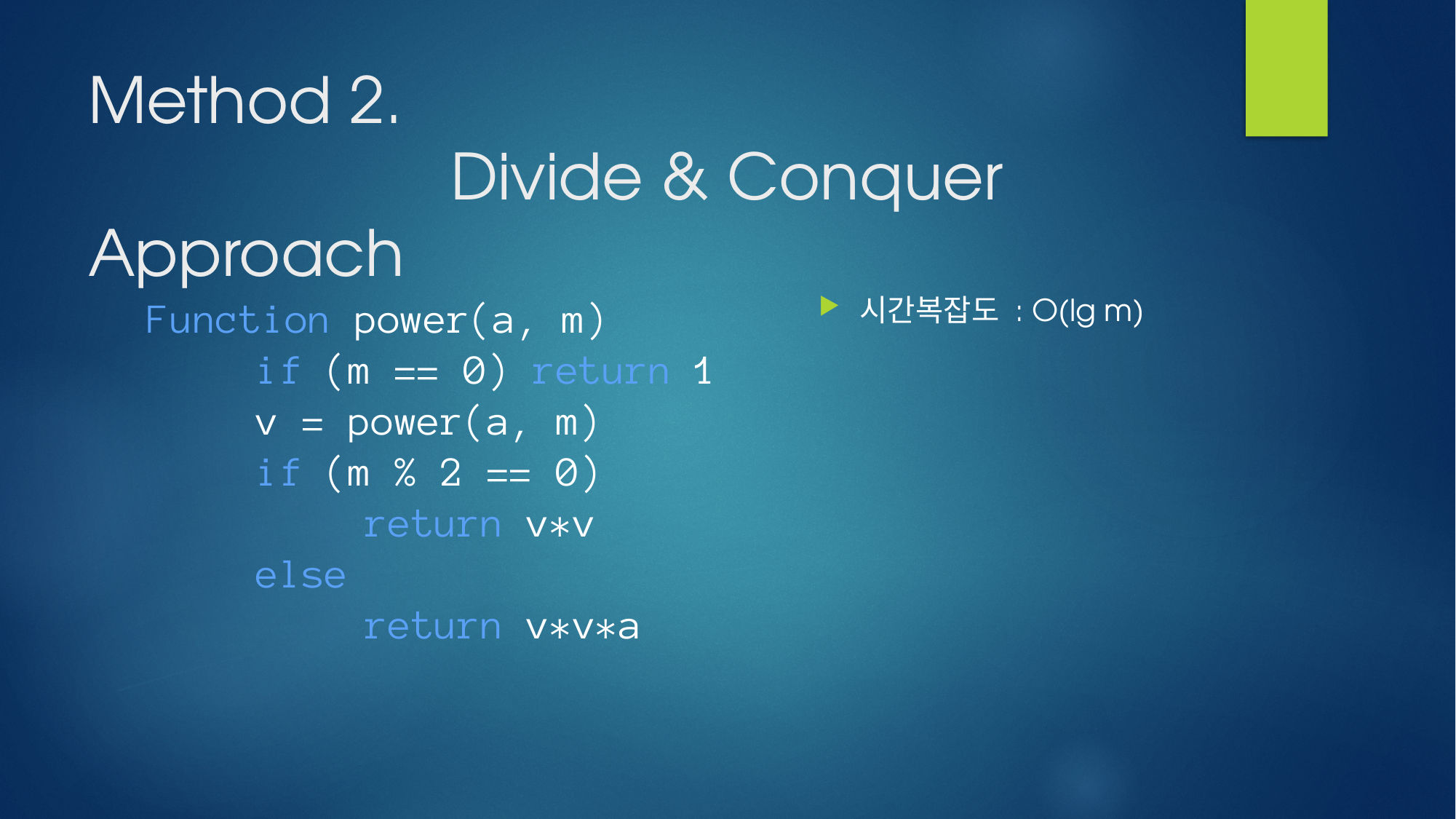

# Method 2. Divide & Conquer Approach
Function power(a, m)
	if (m == 0) return 1
	v = power(a, m)
	if (m % 2 == 0)
		return v*v
	else
		return v*v*a
시간복잡도 : O(lg m)